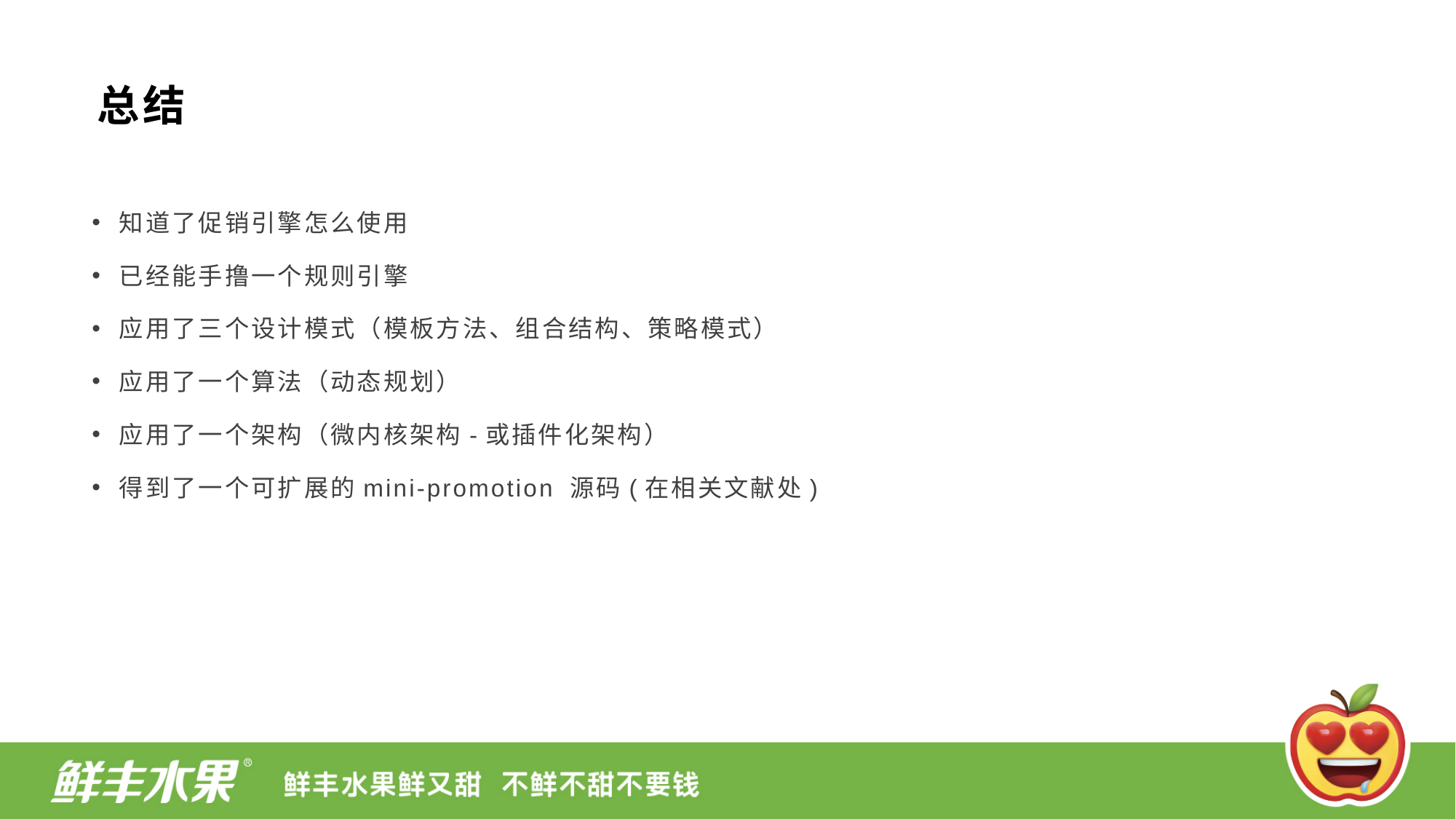

# 总结

知道了促销引擎怎么使用
已经能手撸一个规则引擎
应用了三个设计模式（模板方法、组合结构、策略模式）
应用了一个算法（动态规划）
应用了一个架构（微内核架构-或插件化架构）
得到了一个可扩展的mini-promotion 源码(在相关文献处)

14